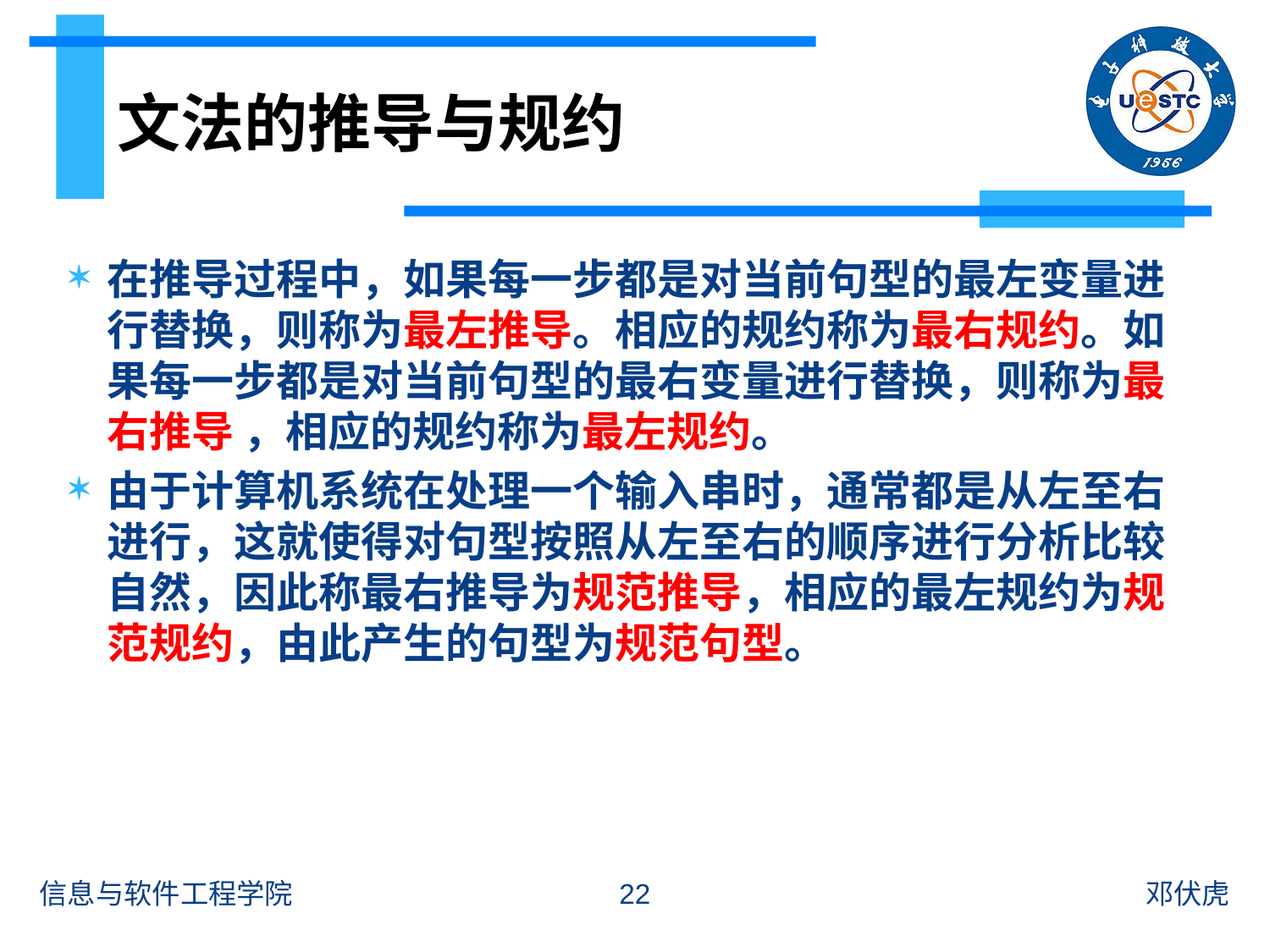

# 文法的推导与规约
在推导过程中，如果每一步都是对当前句型的最左变量进行替换，则称为最左推导。相应的规约称为最右规约。如果每一步都是对当前句型的最右变量进行替换，则称为最右推导 ，相应的规约称为最左规约。
由于计算机系统在处理一个输入串时，通常都是从左至右进行，这就使得对句型按照从左至右的顺序进行分析比较自然，因此称最右推导为规范推导，相应的最左规约为规范规约，由此产生的句型为规范句型。
22
信息与软件工程学院
邓伏虎